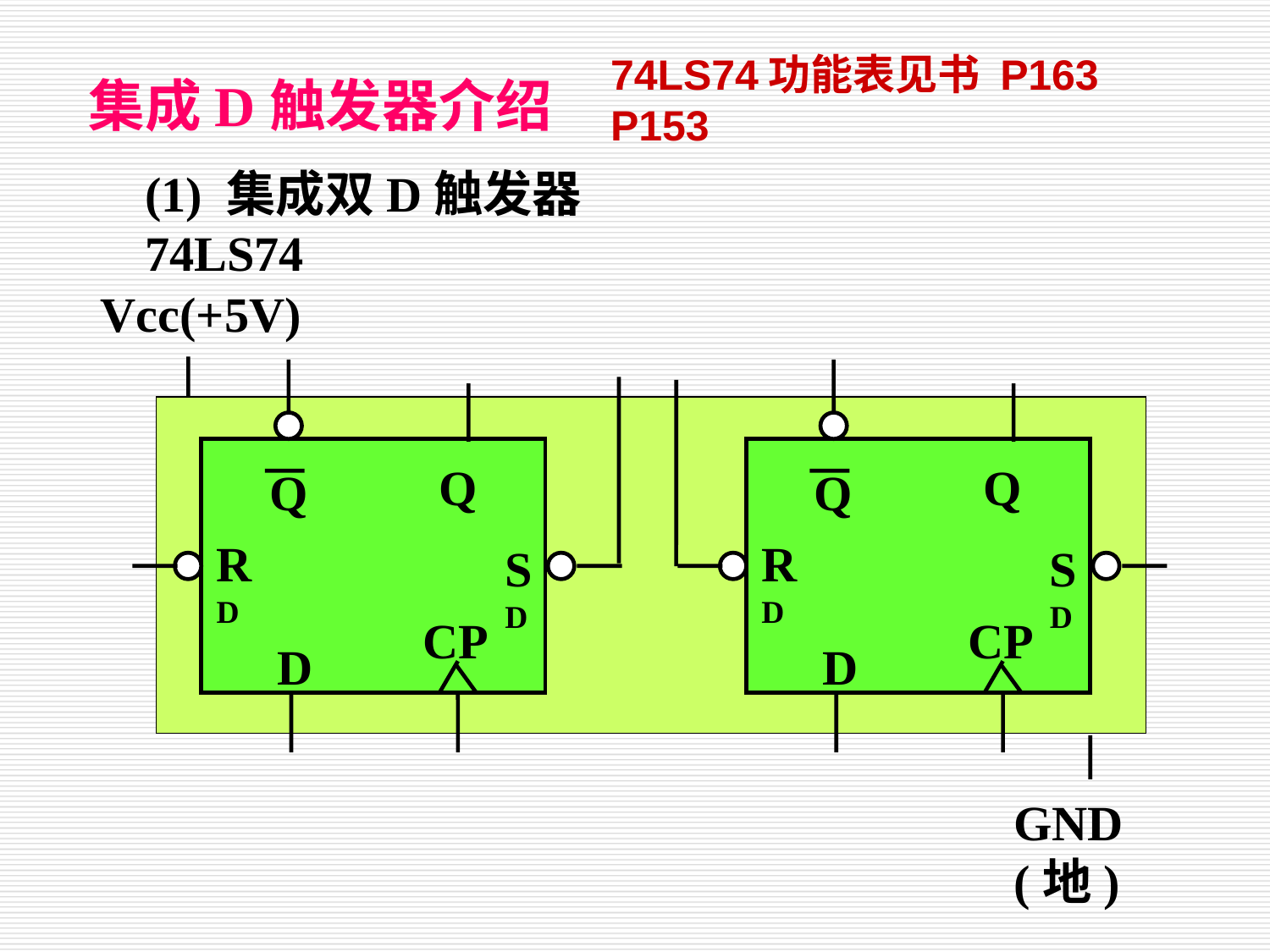

74LS74功能表见书 P163 P153
集成D触发器介绍
(1) 集成双D触发器74LS74
Vcc(+5V)

Q
Q

RD
SD

CP
D

Q
Q

RD
SD

CP
D

GND(地)